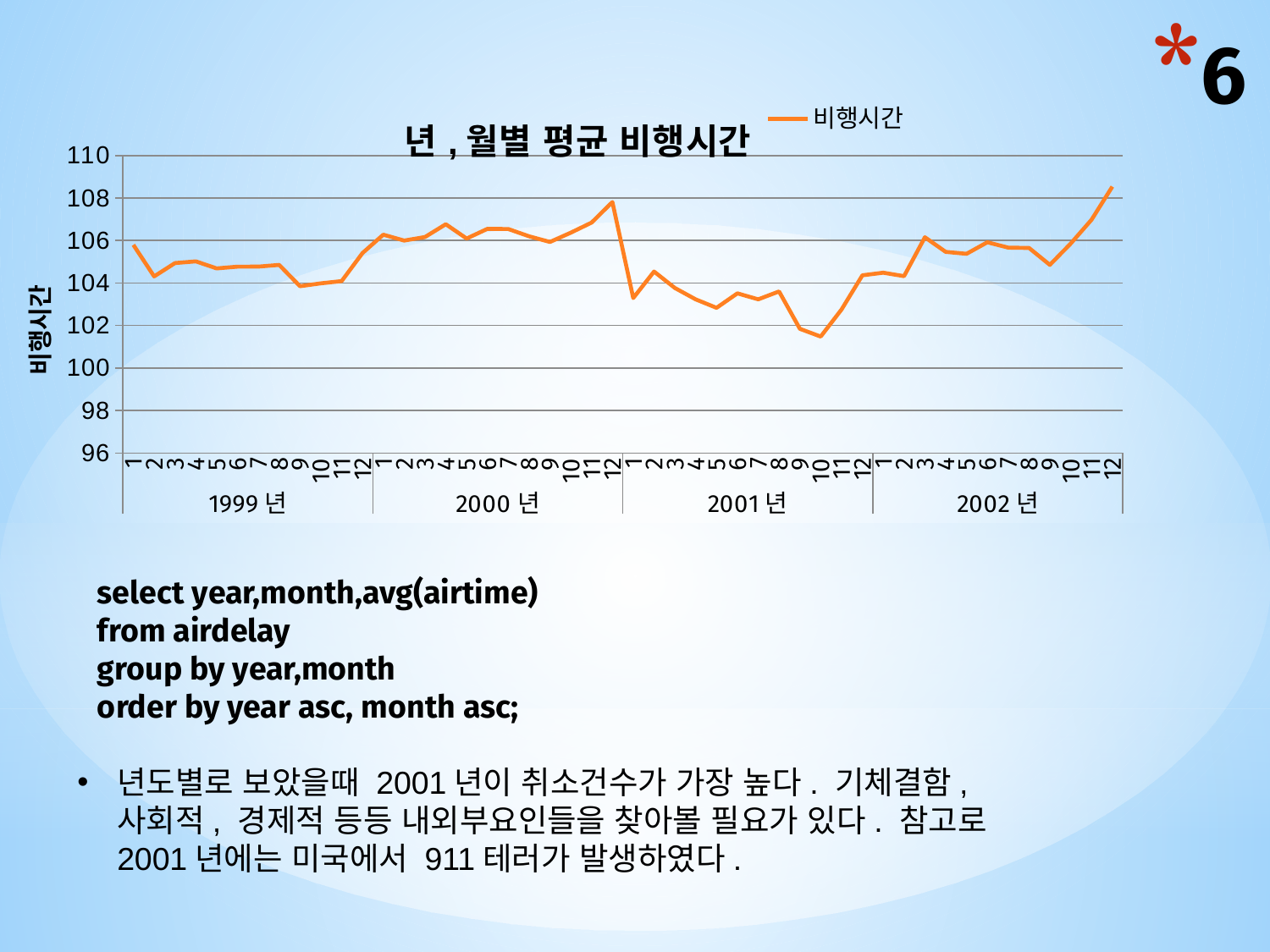

# 6

### Chart: 년,월별 평균 비행시간

| Category | 비행시간 |
|---|---|
| 1 | 105.793355486415 |
| 2 | 104.310789314085 |
| 3 | 104.937560592107 |
| 4 | 105.01841567125 |
| 5 | 104.686227699598 |
| 6 | 104.769385934635 |
| 7 | 104.772025731203 |
| 8 | 104.851680289671 |
| 9 | 103.849224465905 |
| 10 | 103.983698555779 |
| 11 | 104.088406796664 |
| 12 | 105.409180657955 |
| 1 | 106.274113421745 |
| 2 | 105.996999262075 |
| 3 | 106.16374991785 |
| 4 | 106.765899699515 |
| 5 | 106.09297382183 |
| 6 | 106.548051971095 |
| 7 | 106.539435409016 |
| 8 | 106.194907422027 |
| 9 | 105.929349835195 |
| 10 | 106.36682628067 |
| 11 | 106.843442182097 |
| 12 | 107.809636374119 |
| 1 | 103.290812337695 |
| 2 | 104.537730936251 |
| 3 | 103.764048211584 |
| 4 | 103.227013950744 |
| 5 | 102.829783794706 |
| 6 | 103.512996913021 |
| 7 | 103.229591167405 |
| 8 | 103.602278930002 |
| 9 | 101.842438741704 |
| 10 | 101.477215152147 |
| 11 | 102.752391833803 |
| 12 | 104.361971708347 |
| 1 | 104.484336241678 |
| 2 | 104.32269838576 |
| 3 | 106.15145201877 |
| 4 | 105.463606666451 |
| 5 | 105.372983590052 |
| 6 | 105.915571669346 |
| 7 | 105.664070291988 |
| 8 | 105.648656101336 |
| 9 | 104.853544890041 |
| 10 | 105.854108726571 |
| 11 | 106.976769090355 |
| 12 | 108.534953405805 |
select year,month,avg(airtime)
from airdelay
group by year,month
order by year asc, month asc;
년도별로 보았을때 2001년이 취소건수가 가장 높다. 기체결함, 사회적, 경제적 등등 내외부요인들을 찾아볼 필요가 있다. 참고로 2001년에는 미국에서 911테러가 발생하였다.